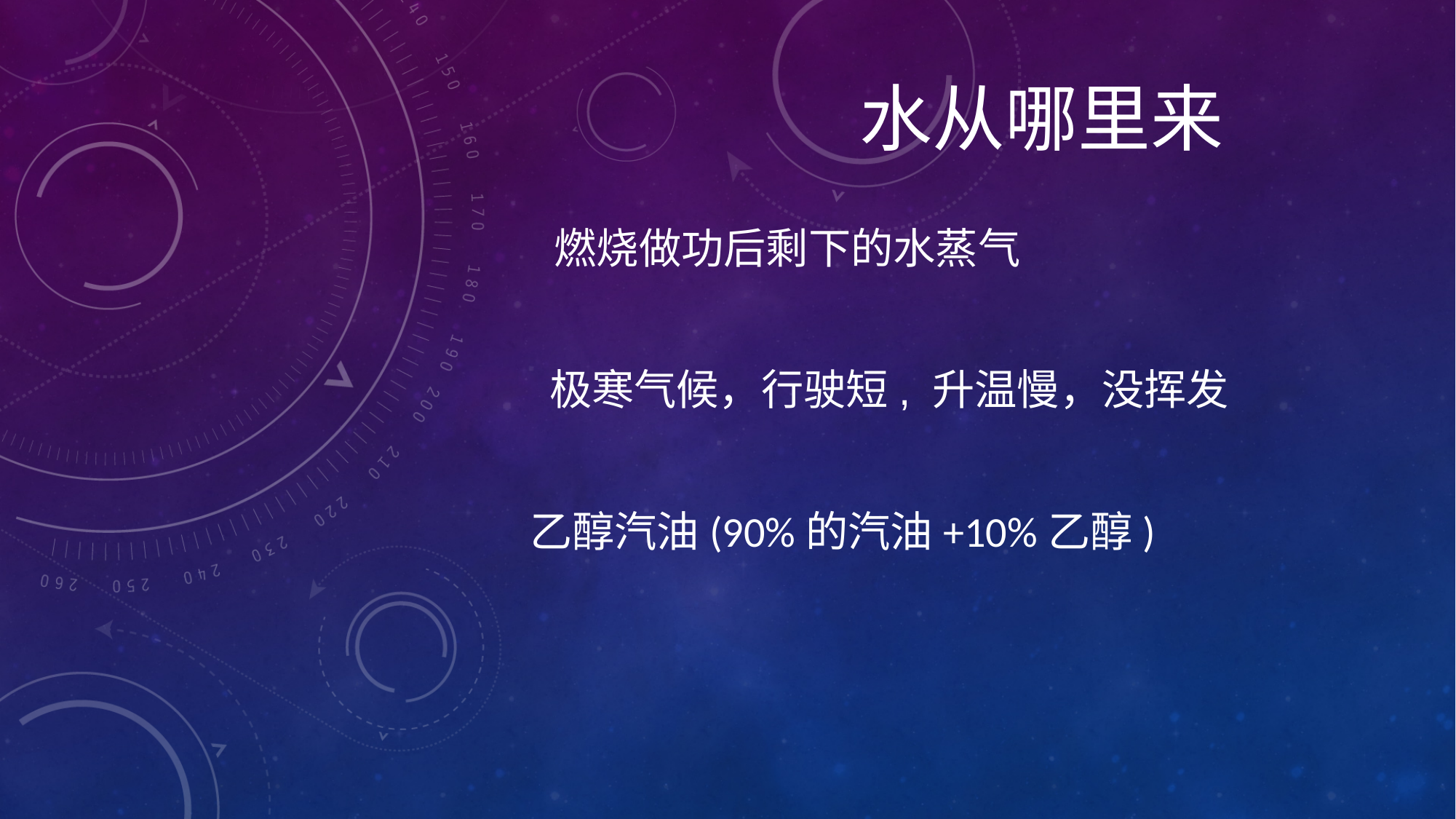

# 水从哪里来
燃烧做功后剩下的水蒸气
极寒气候，行驶短, 升温慢，没挥发
乙醇汽油(90%的汽油+10%乙醇)